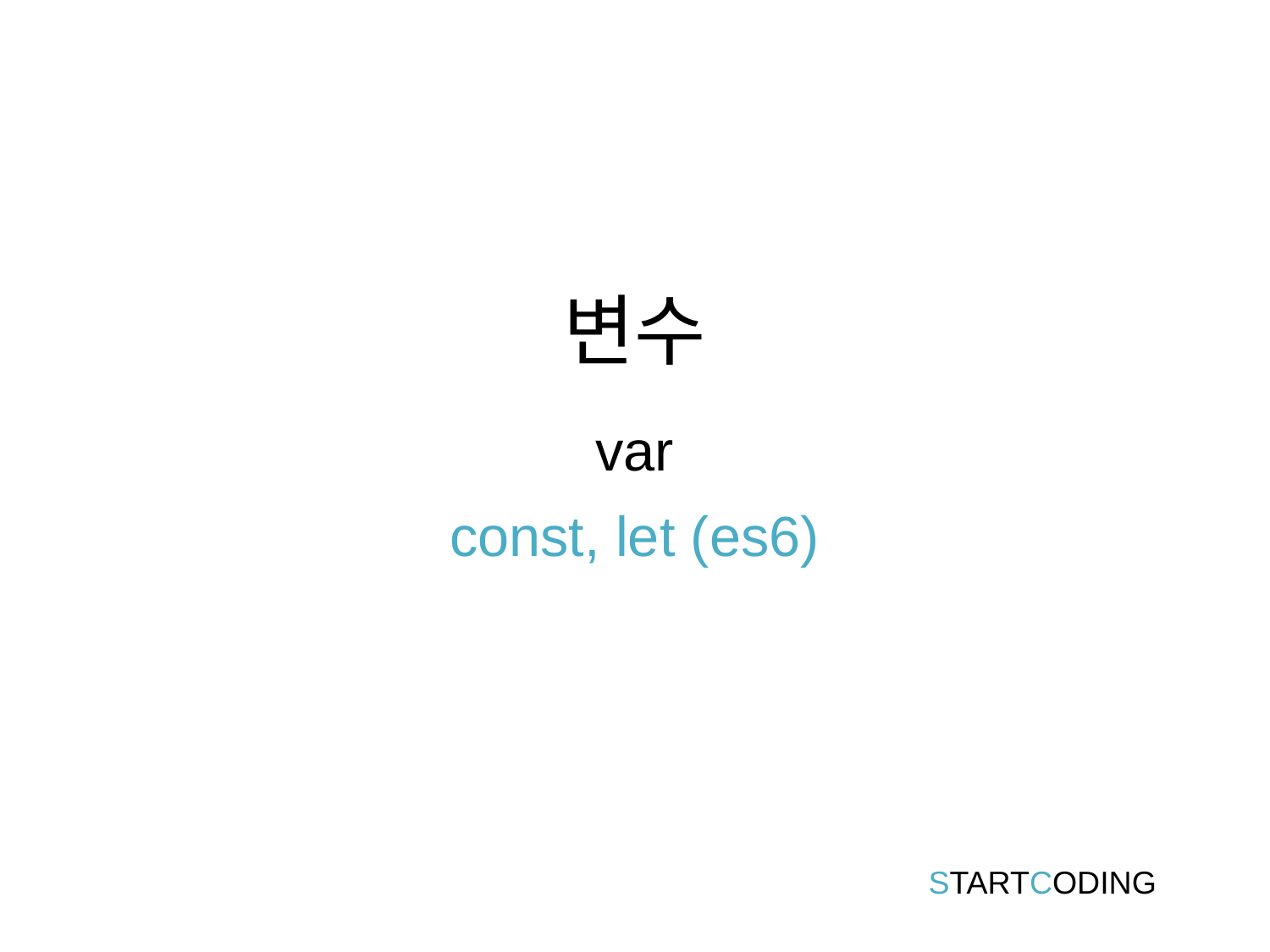

# 변수
var
const, let (es6)
STARTCODING